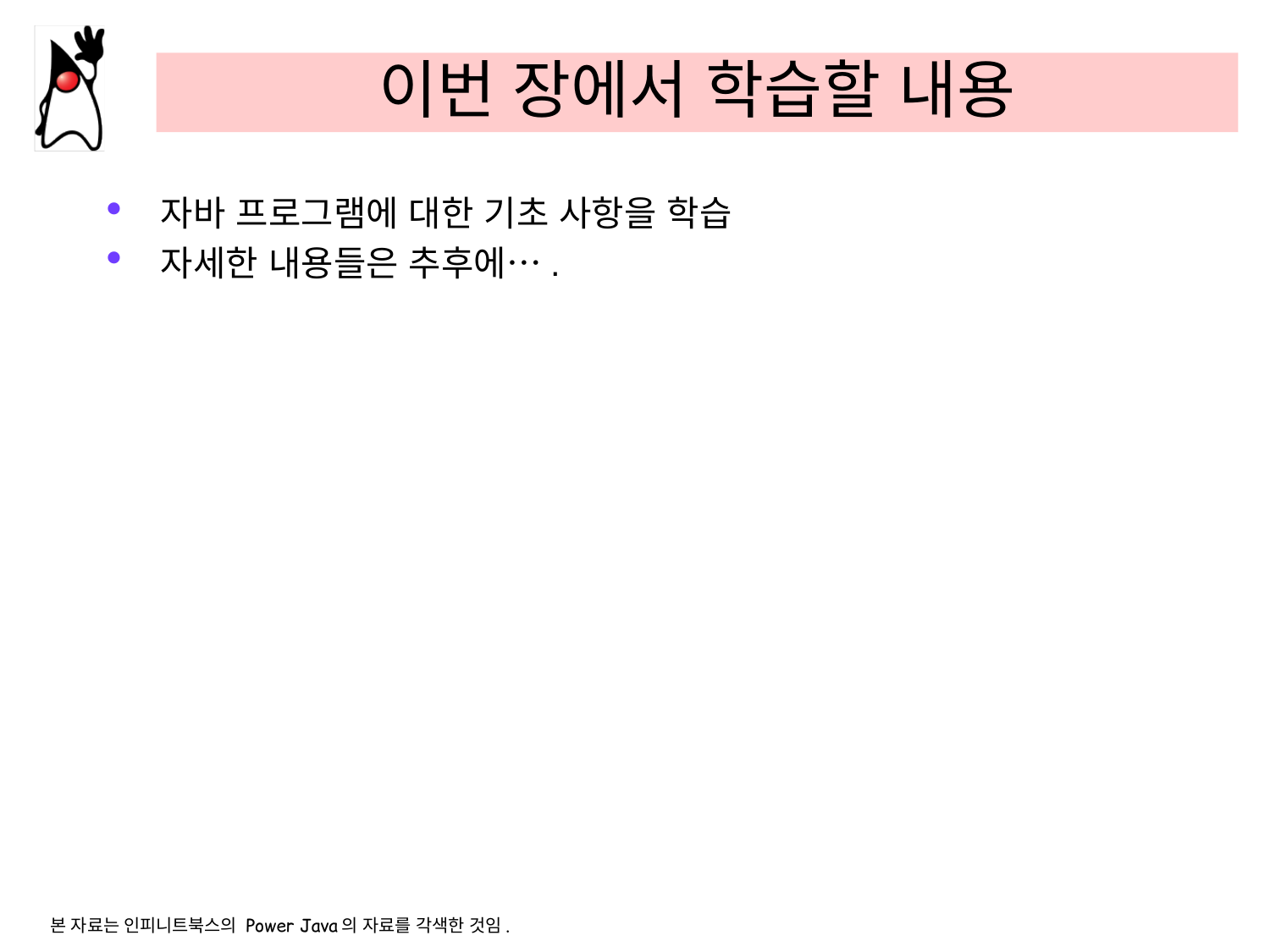

# 이번 장에서 학습할 내용
자바 프로그램에 대한 기초 사항을 학습
자세한 내용들은 추후에….

본 자료는 인피니트북스의 Power Java의 자료를 각색한 것임.